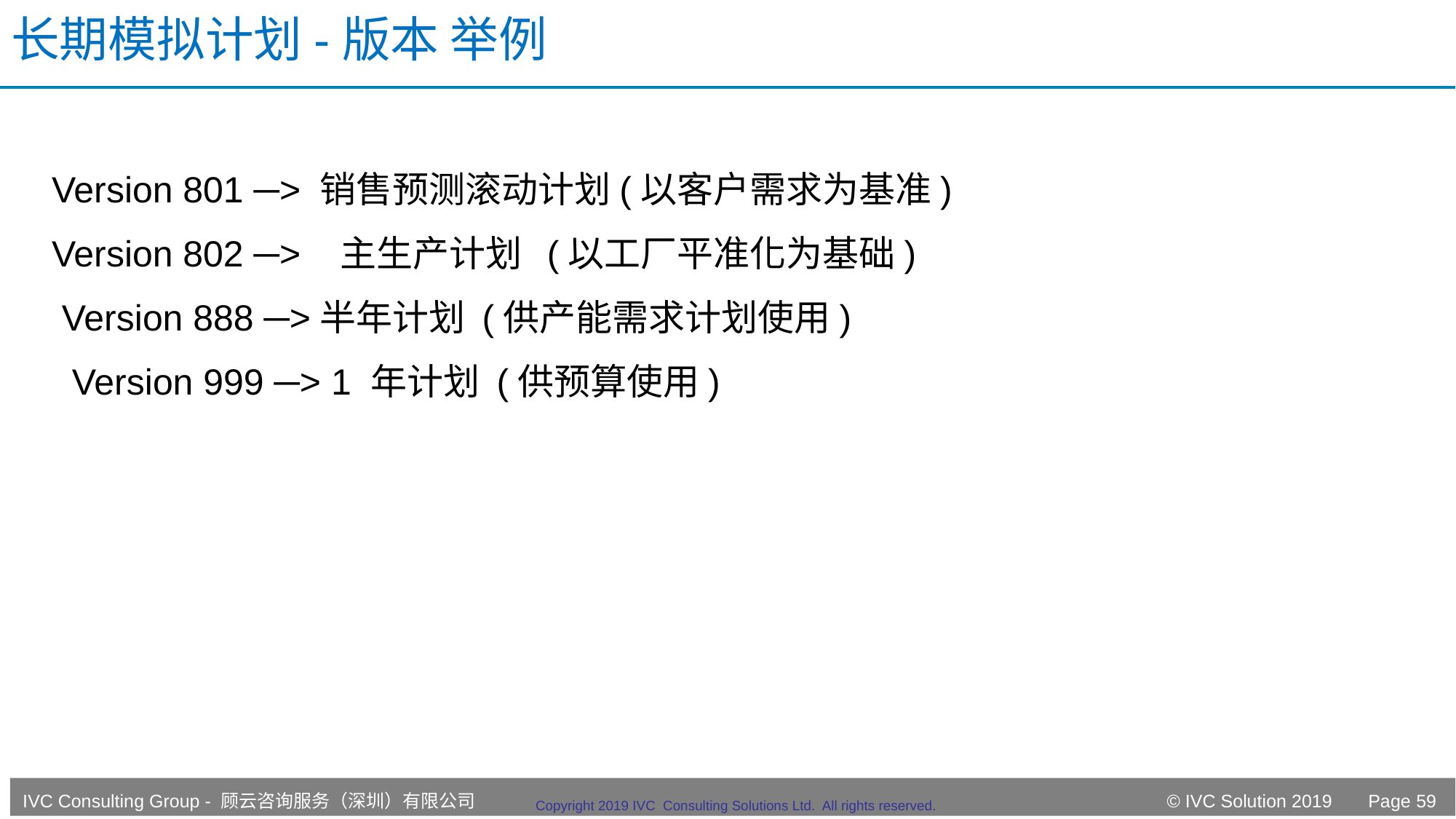

# 长期模拟计划-版本 举例
    Version 801 ─> 销售预测滚动计划(以客户需求为基准)
    Version 802 ─>   主生产计划  (以工厂平准化为基础)
     Version 888 ─>半年计划 (供产能需求计划使用)
      Version 999 ─> 1 年计划 (供预算使用)